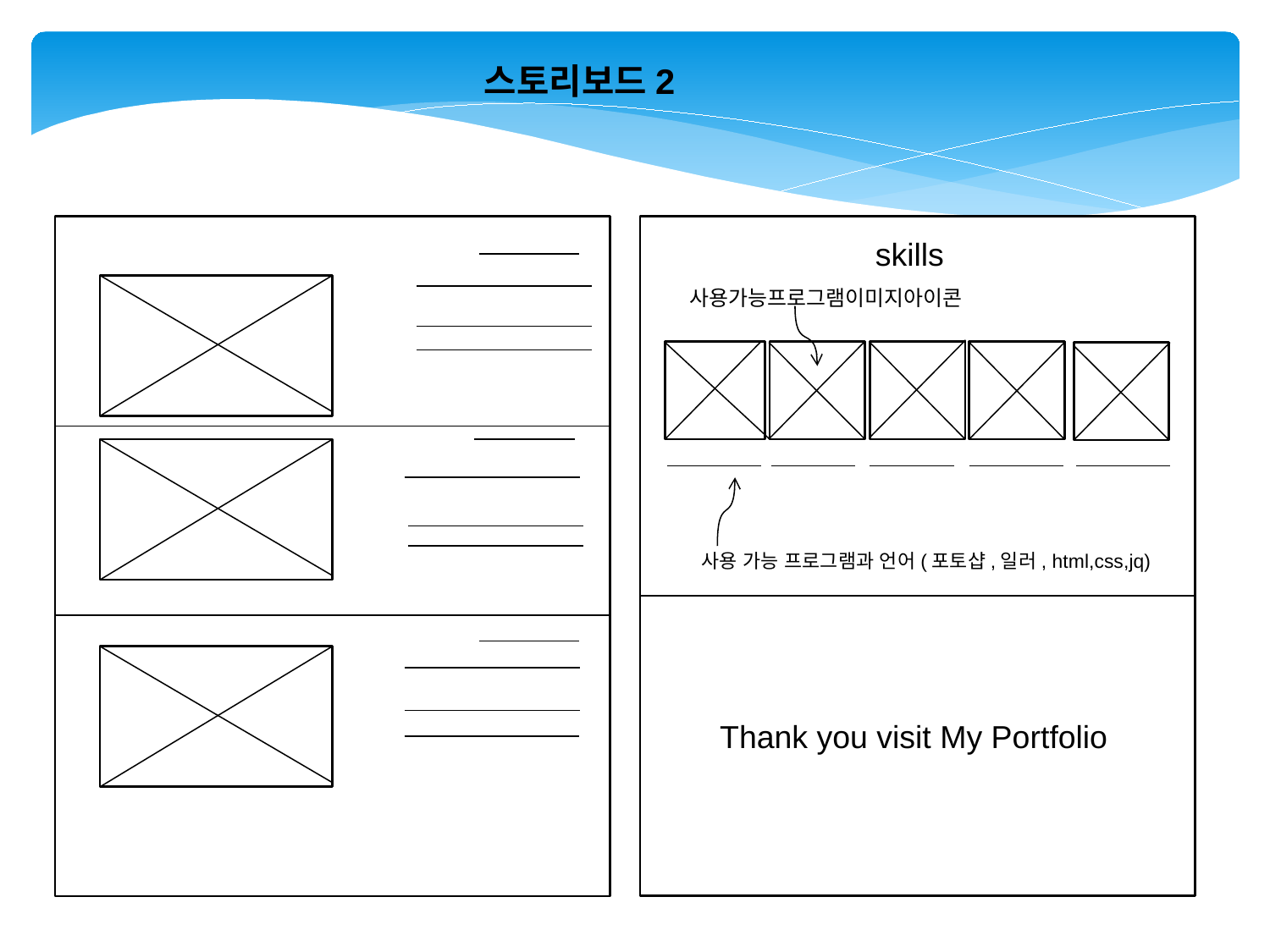

스토리보드2

skills

사용가능프로그램이미지아이콘

사용 가능 프로그램과 언어(포토샵,일러, html,css,jq)

Thank you visit My Portfolio